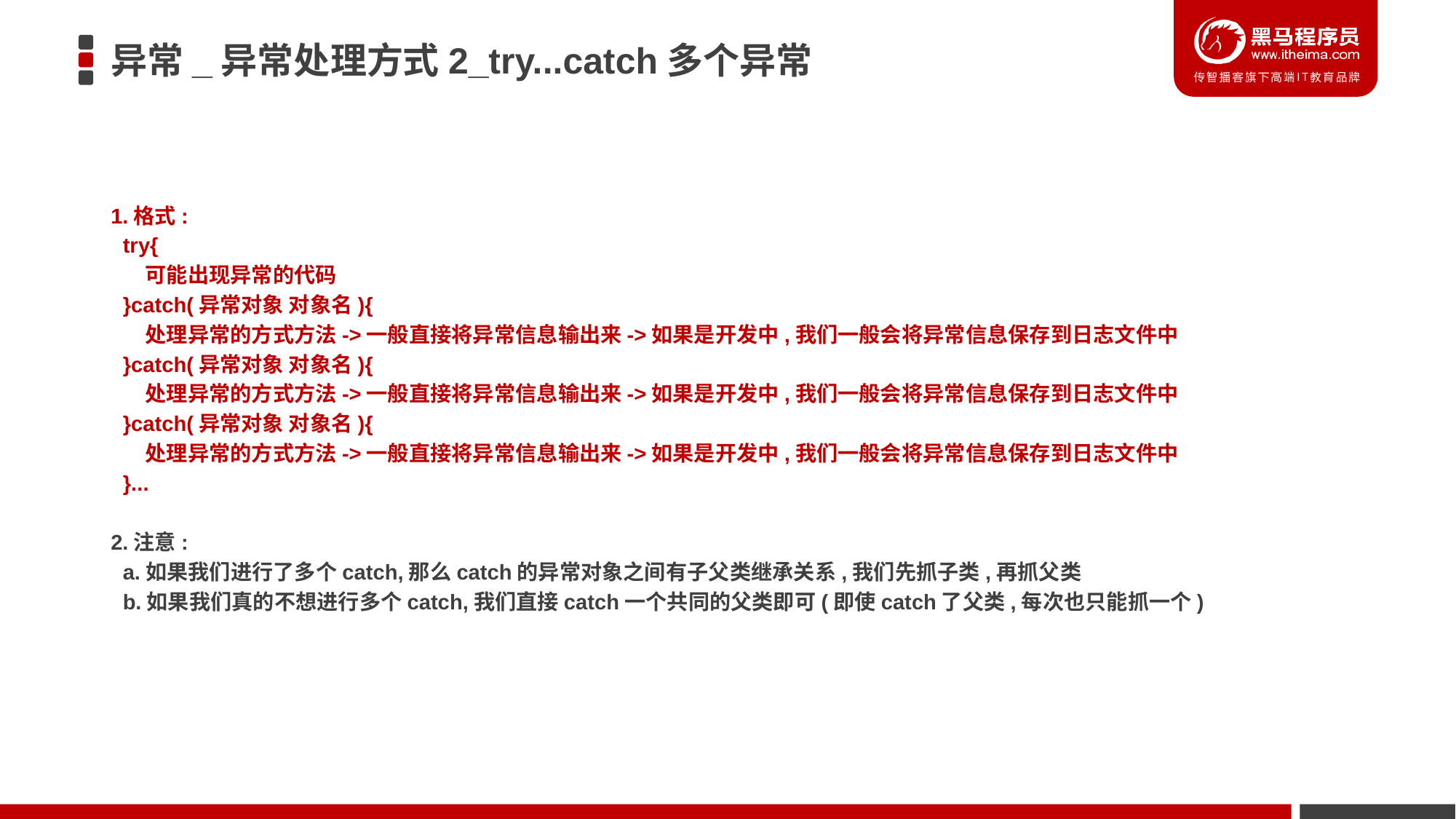

# 异常_异常处理方式2_try...catch多个异常

1.格式:
  try{
      可能出现异常的代码
  }catch(异常对象 对象名){
      处理异常的方式方法->一般直接将异常信息输出来->如果是开发中,我们一般会将异常信息保存到日志文件中
  }catch(异常对象 对象名){
      处理异常的方式方法->一般直接将异常信息输出来->如果是开发中,我们一般会将异常信息保存到日志文件中
  }catch(异常对象 对象名){
      处理异常的方式方法->一般直接将异常信息输出来->如果是开发中,我们一般会将异常信息保存到日志文件中
  }...

2.注意:
  a.如果我们进行了多个catch,那么catch的异常对象之间有子父类继承关系,我们先抓子类,再抓父类
  b.如果我们真的不想进行多个catch,我们直接catch一个共同的父类即可(即使catch了父类,每次也只能抓一个)